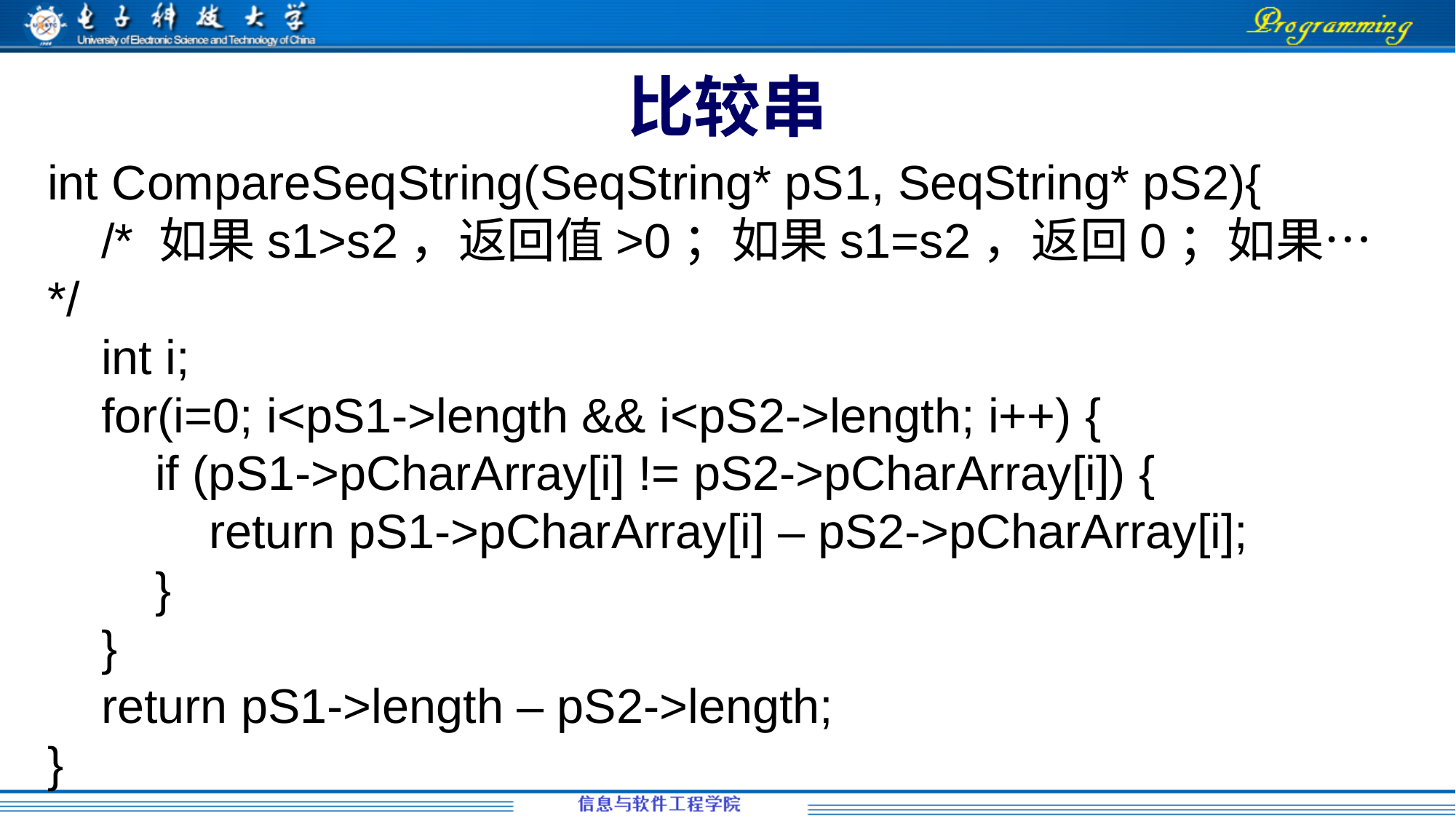

# 比较串
int CompareSeqString(SeqString* pS1, SeqString* pS2){
    /* 如果s1>s2，返回值>0；如果s1=s2，返回0；如果…  */
    int i;
    for(i=0; i<pS1->length && i<pS2->length; i++) {
        if (pS1->pCharArray[i] != pS2->pCharArray[i]) {
            return pS1->pCharArray[i] – pS2->pCharArray[i];
        }
    }
    return pS1->length – pS2->length;
}